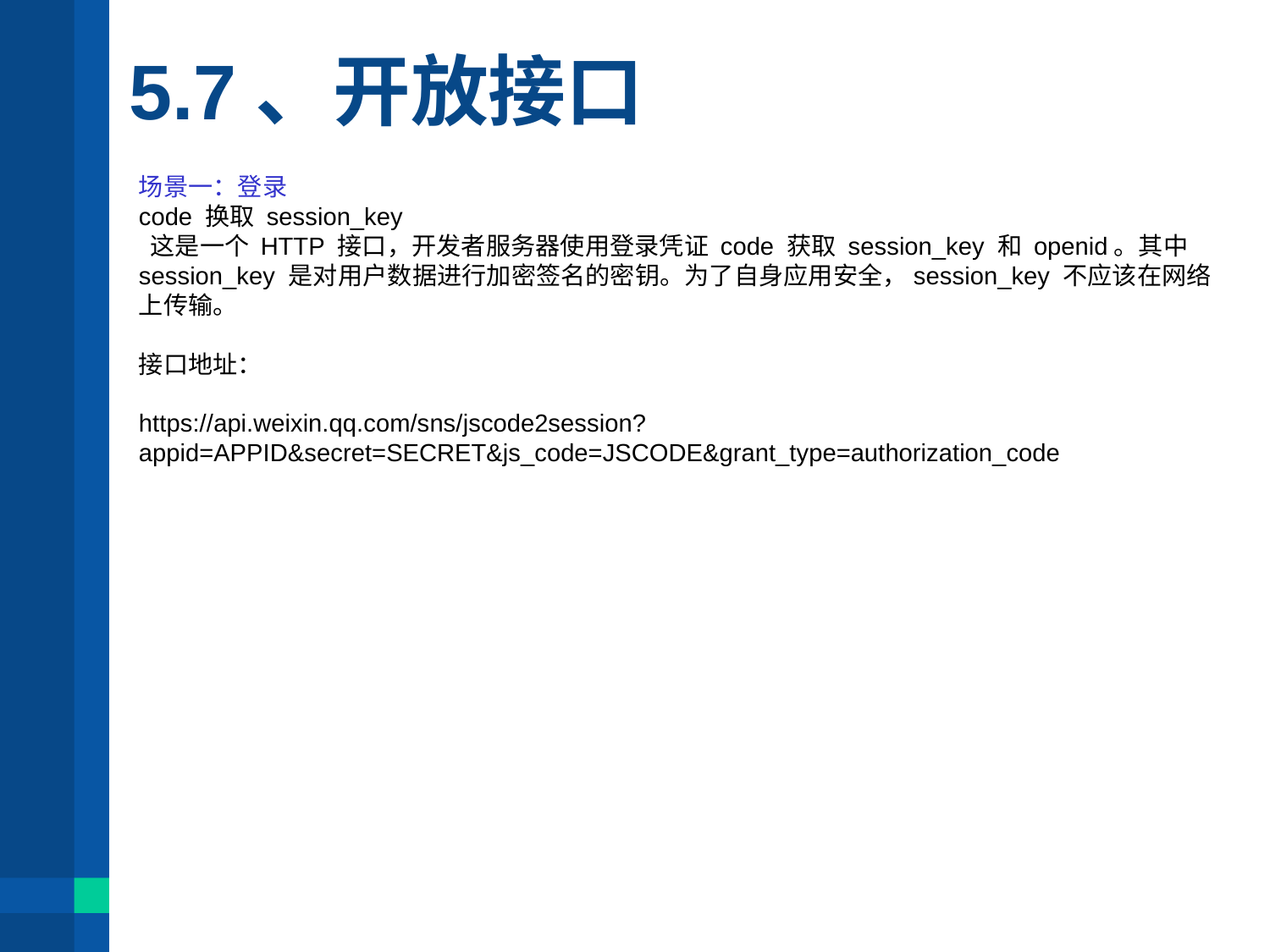

# 5.7、开放接口

场景一：登录
code 换取 session_key
​ 这是一个 HTTP 接口，开发者服务器使用登录凭证 code 获取 session_key 和 openid。其中 session_key 是对用户数据进行加密签名的密钥。为了自身应用安全，session_key 不应该在网络上传输。

接口地址：

https://api.weixin.qq.com/sns/jscode2session?appid=APPID&secret=SECRET&js_code=JSCODE&grant_type=authorization_code